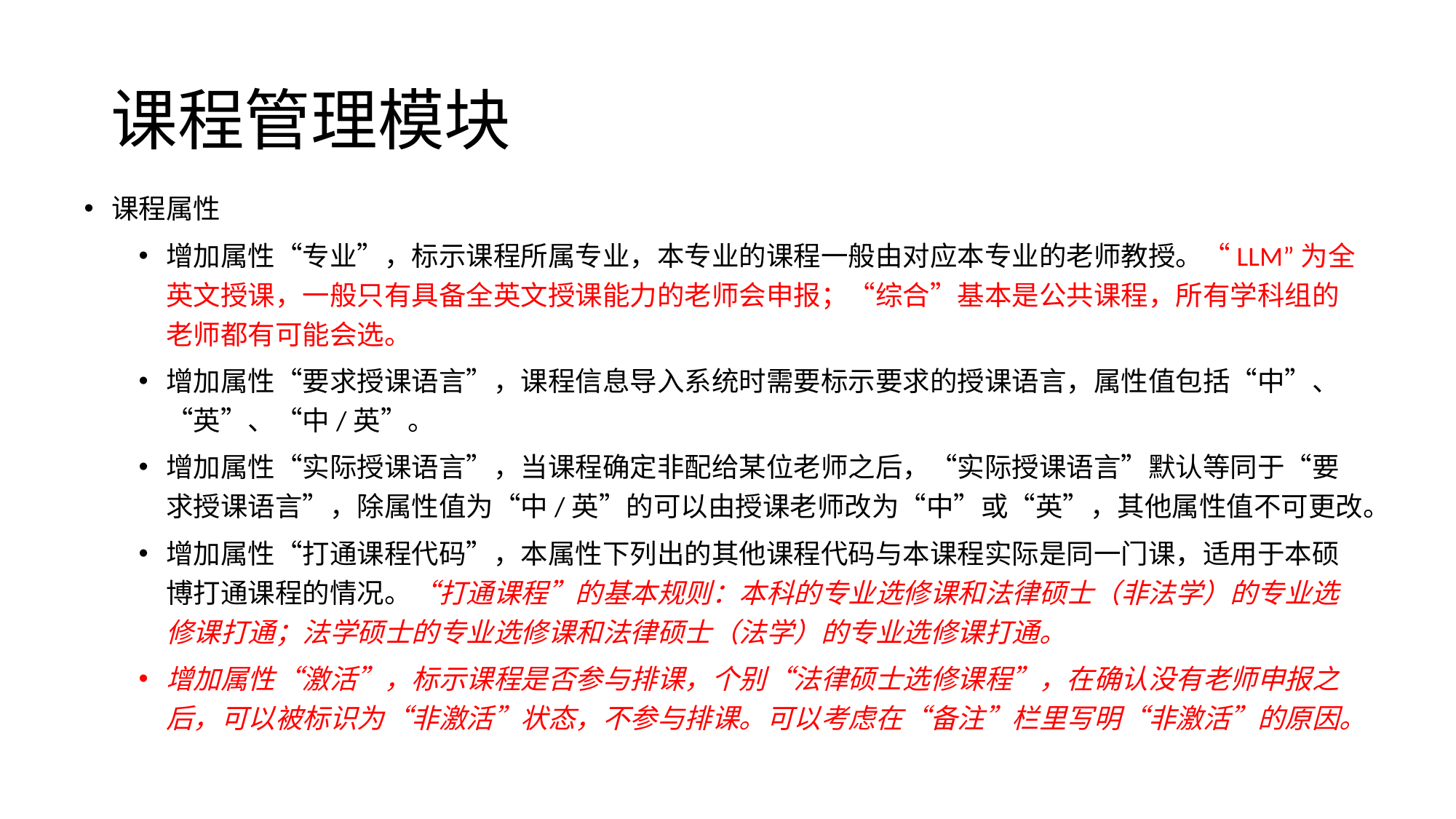

# 课程管理模块
课程属性
增加属性“专业”，标示课程所属专业，本专业的课程一般由对应本专业的老师教授。“LLM”为全英文授课，一般只有具备全英文授课能力的老师会申报；“综合”基本是公共课程，所有学科组的老师都有可能会选。
增加属性“要求授课语言”，课程信息导入系统时需要标示要求的授课语言，属性值包括“中”、“英”、“中/英”。
增加属性“实际授课语言”，当课程确定非配给某位老师之后，“实际授课语言”默认等同于“要求授课语言”，除属性值为“中/英”的可以由授课老师改为“中”或“英”，其他属性值不可更改。
增加属性“打通课程代码”，本属性下列出的其他课程代码与本课程实际是同一门课，适用于本硕博打通课程的情况。“打通课程”的基本规则：本科的专业选修课和法律硕士（非法学）的专业选修课打通；法学硕士的专业选修课和法律硕士（法学）的专业选修课打通。
增加属性“激活”，标示课程是否参与排课，个别“法律硕士选修课程”，在确认没有老师申报之后，可以被标识为“非激活”状态，不参与排课。可以考虑在“备注”栏里写明“非激活”的原因。